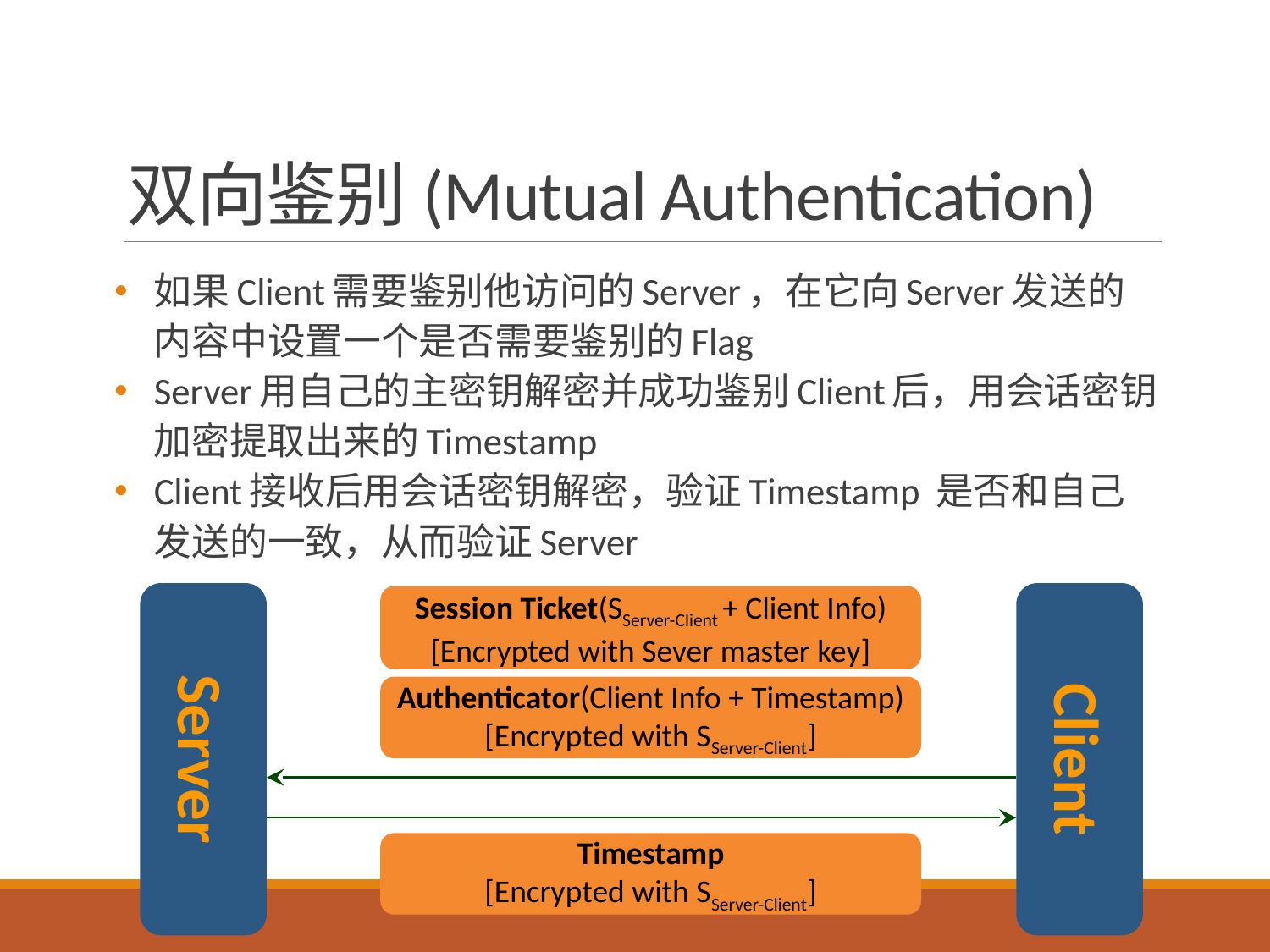

# 双向鉴别(Mutual Authentication)
如果Client需要鉴别他访问的Server，在它向Server发送的内容中设置一个是否需要鉴别的Flag
Server用自己的主密钥解密并成功鉴别Client后，用会话密钥加密提取出来的Timestamp
Client接收后用会话密钥解密，验证Timestamp 是否和自己发送的一致，从而验证Server
Server
Client
Session Ticket(SServer-Client + Client Info)
[Encrypted with Sever master key]
Authenticator(Client Info + Timestamp)
[Encrypted with SServer-Client]
Timestamp
[Encrypted with SServer-Client]